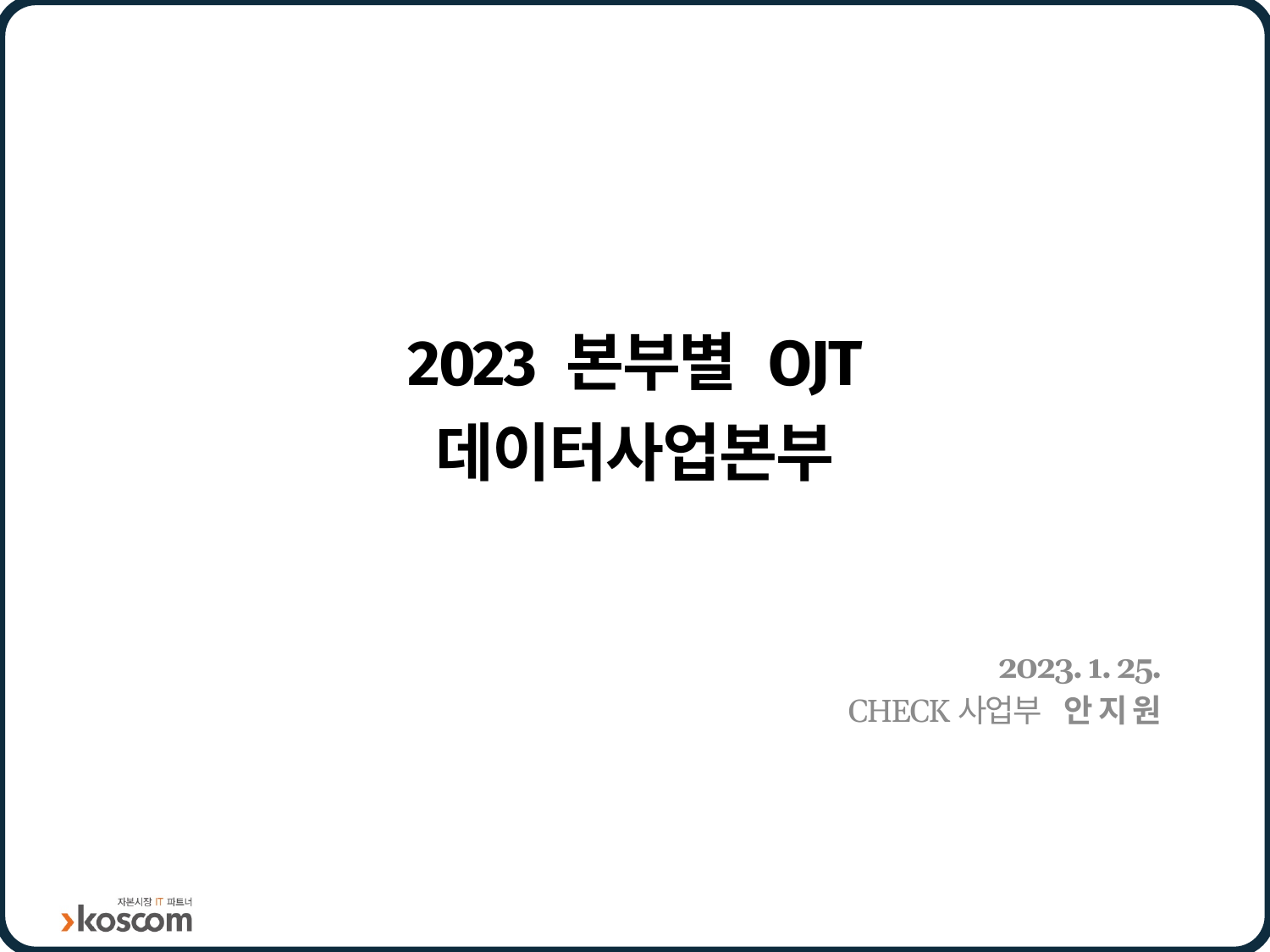

# 2023 본부별 OJT 데이터사업본부

2023. 1. 25.
CHECK사업부   안 지 원